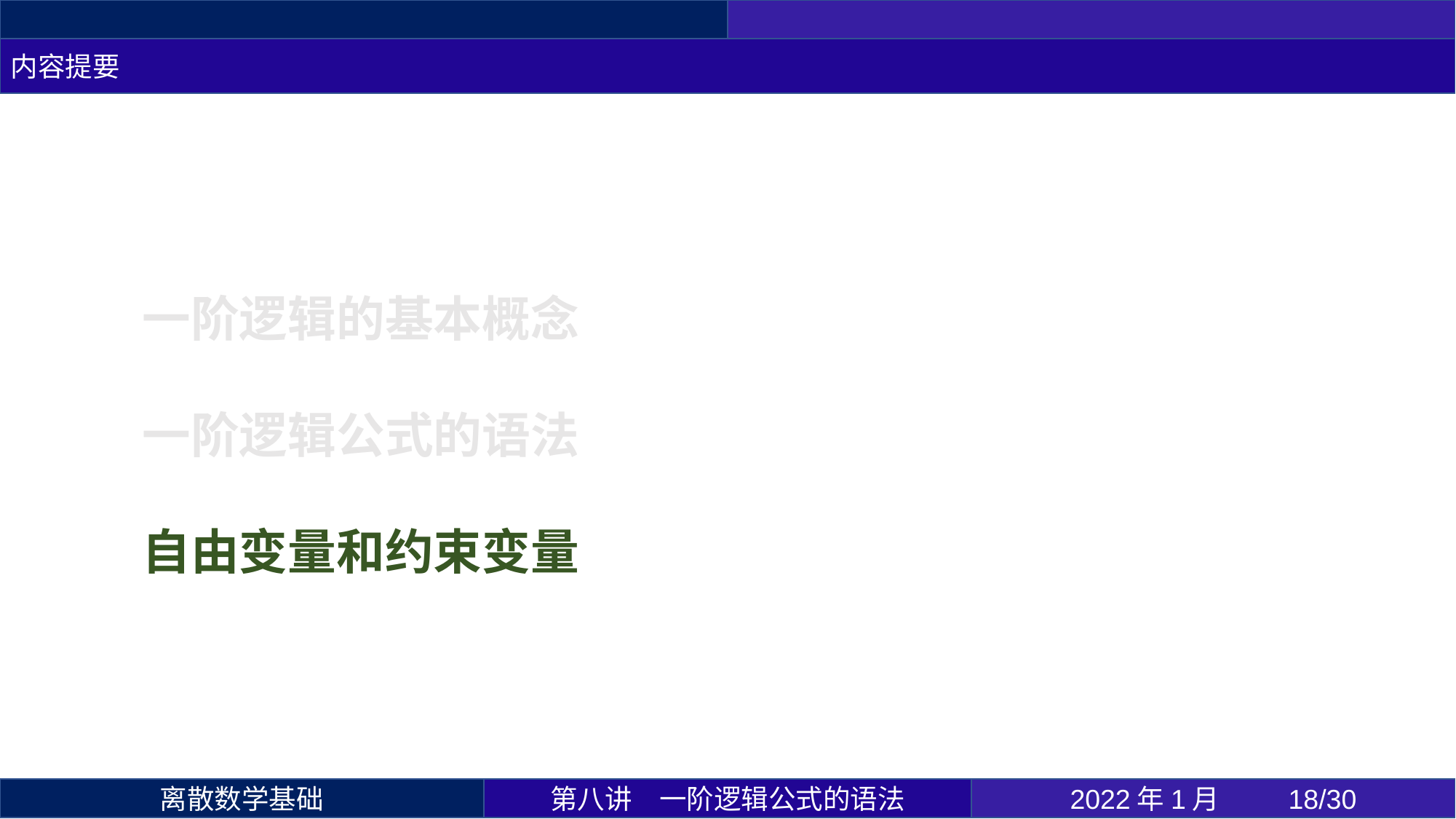

内容提要
一阶逻辑的基本概念
一阶逻辑公式的语法
自由变量和约束变量
第八讲	一阶逻辑公式的语法
2022年1月 	18/30
离散数学基础